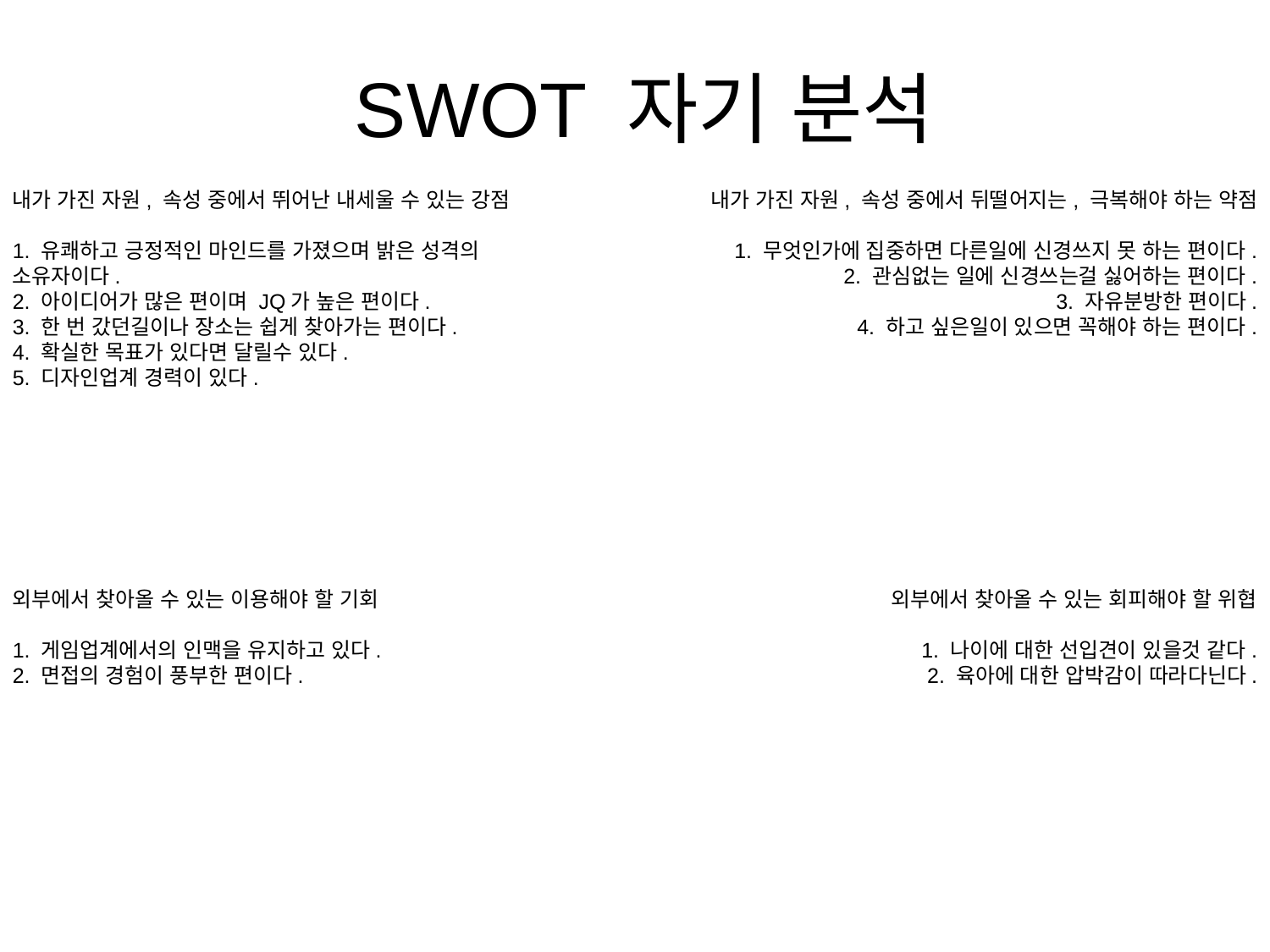

# SWOT 자기 분석
내가 가진 자원, 속성 중에서 뒤떨어지는, 극복해야 하는 약점

1. 무엇인가에 집중하면 다른일에 신경쓰지 못 하는 편이다.
2. 관심없는 일에 신경쓰는걸 싫어하는 편이다.
3. 자유분방한 편이다.
4. 하고 싶은일이 있으면 꼭해야 하는 편이다.
내가 가진 자원, 속성 중에서 뛰어난 내세울 수 있는 강점

1. 유쾌하고 긍정적인 마인드를 가졌으며 밝은 성격의 소유자이다.
2. 아이디어가 많은 편이며 JQ가 높은 편이다.
3. 한 번 갔던길이나 장소는 쉽게 찾아가는 편이다.
4. 확실한 목표가 있다면 달릴수 있다.
5. 디자인업계 경력이 있다.
외부에서 찾아올 수 있는 회피해야 할 위협

1. 나이에 대한 선입견이 있을것 같다.
2. 육아에 대한 압박감이 따라다닌다.
외부에서 찾아올 수 있는 이용해야 할 기회

1. 게임업계에서의 인맥을 유지하고 있다.
2. 면접의 경험이 풍부한 편이다.